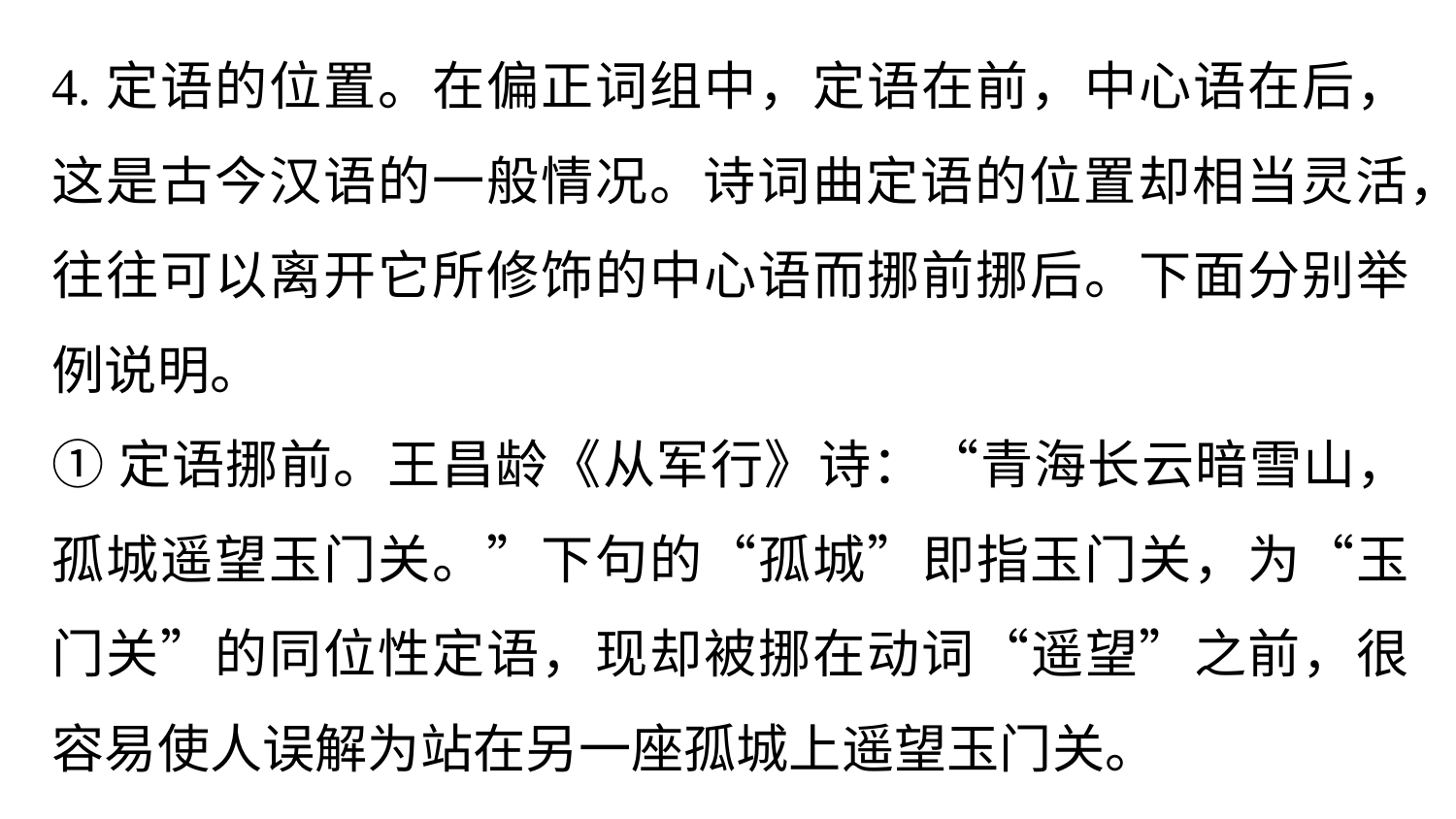

4.定语的位置。在偏正词组中，定语在前，中心语在后，这是古今汉语的一般情况。诗词曲定语的位置却相当灵活，往往可以离开它所修饰的中心语而挪前挪后。下面分别举例说明。
①定语挪前。王昌龄《从军行》诗：“青海长云暗雪山，孤城遥望玉门关。”下句的“孤城”即指玉门关，为“玉门关”的同位性定语，现却被挪在动词“遥望”之前，很容易使人误解为站在另一座孤城上遥望玉门关。